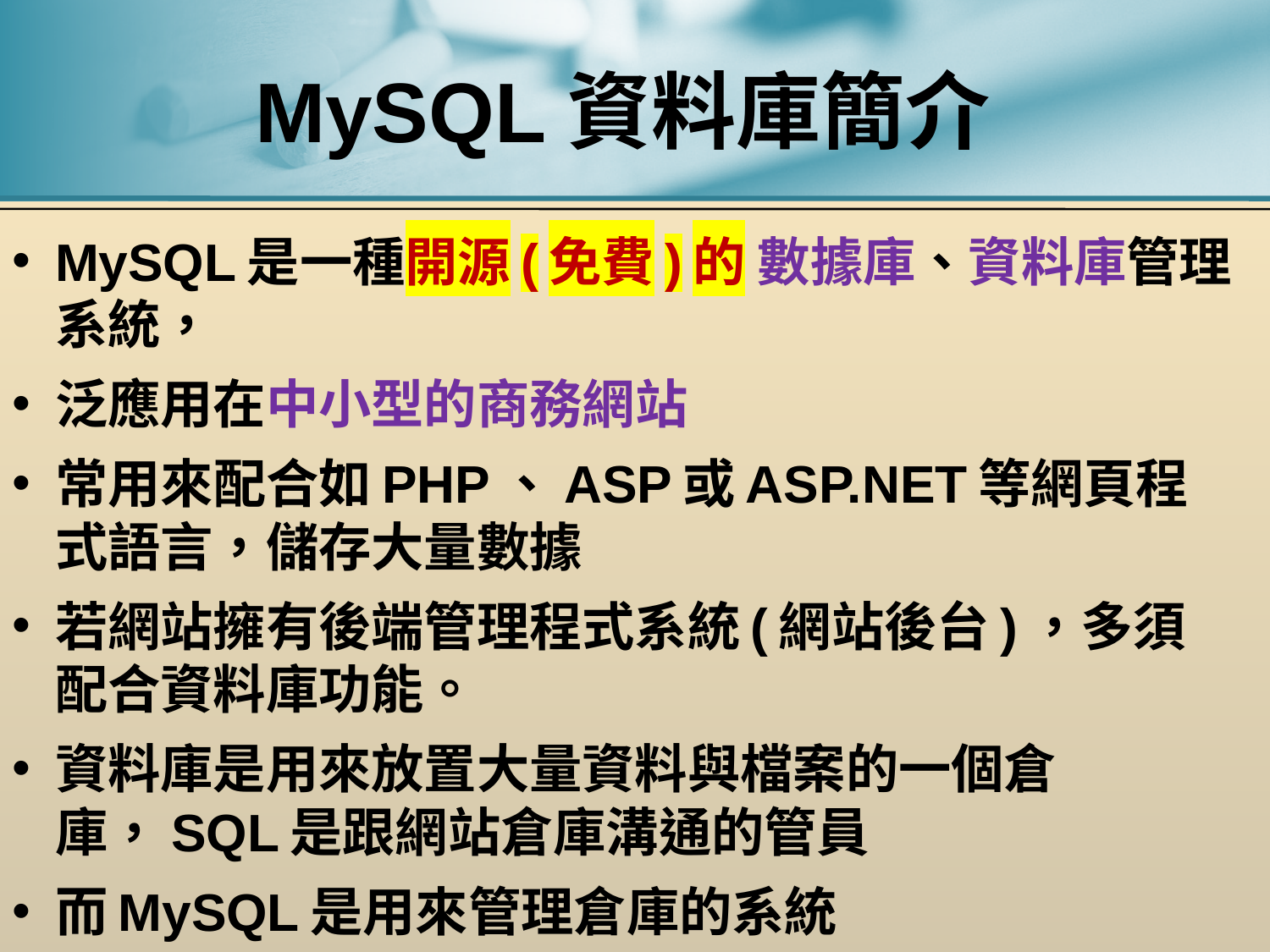

# MySQL資料庫簡介
MySQL是一種開源(免費)的 數據庫、資料庫管理系統，
泛應用在中小型的商務網站
常用來配合如PHP、ASP或ASP.NET等網頁程式語言，儲存大量數據
若網站擁有後端管理程式系統(網站後台)，多須配合資料庫功能。
資料庫是用來放置大量資料與檔案的一個倉庫，SQL是跟網站倉庫溝通的管員
而MySQL是用來管理倉庫的系統